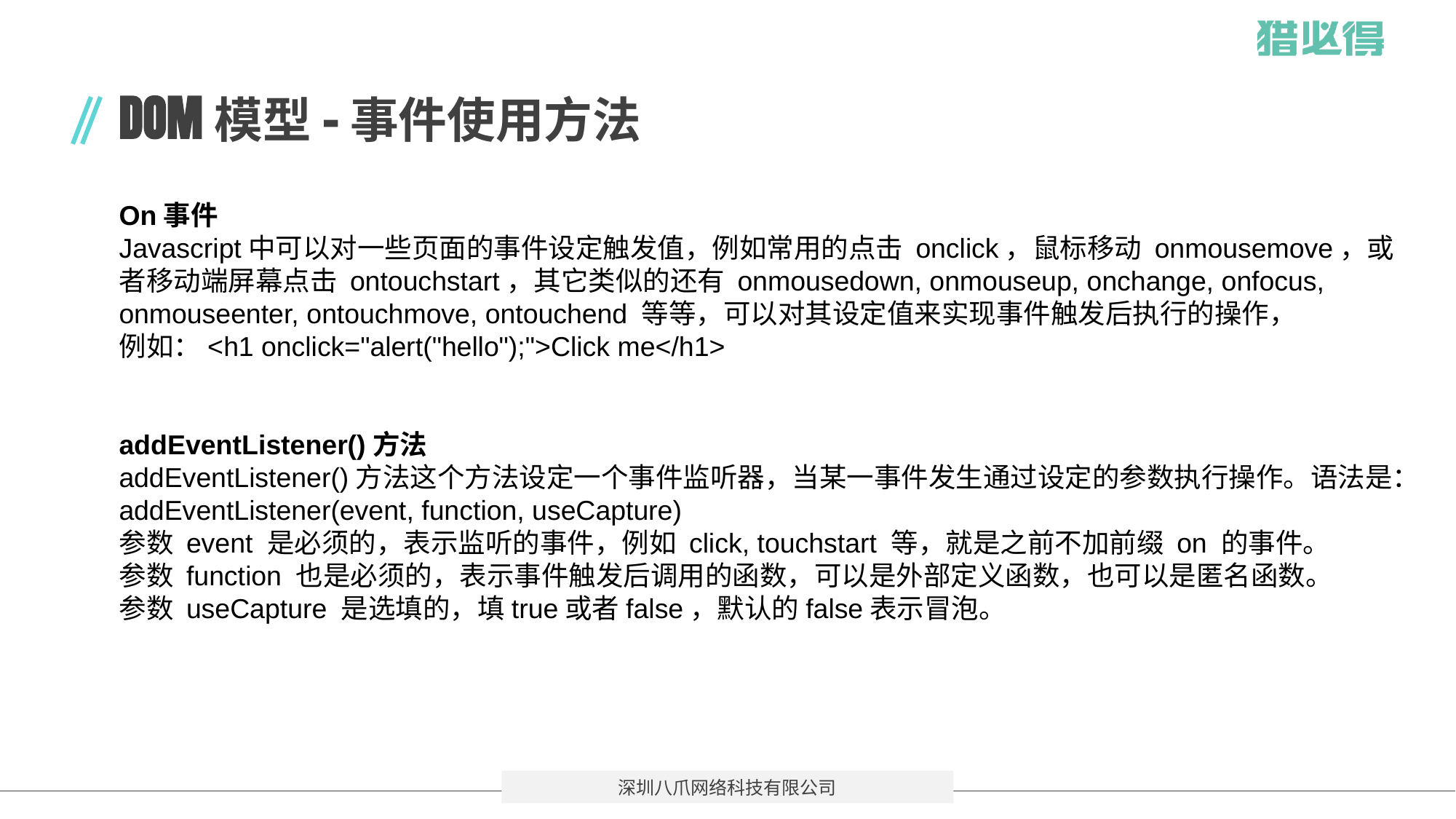

# DOM模型-事件使用方法
On事件
Javascript中可以对一些页面的事件设定触发值，例如常用的点击 onclick，鼠标移动 onmousemove，或者移动端屏幕点击 ontouchstart，其它类似的还有 onmousedown, onmouseup, onchange, onfocus, onmouseenter, ontouchmove, ontouchend 等等，可以对其设定值来实现事件触发后执行的操作，
例如：<h1 onclick="alert("hello");">Click me</h1>

addEventListener()方法
addEventListener()方法这个方法设定一个事件监听器，当某一事件发生通过设定的参数执行操作。语法是：addEventListener(event, function, useCapture)
参数 event 是必须的，表示监听的事件，例如 click, touchstart 等，就是之前不加前缀 on 的事件。
参数 function 也是必须的，表示事件触发后调用的函数，可以是外部定义函数，也可以是匿名函数。
参数 useCapture 是选填的，填true或者false，默认的false表示冒泡。